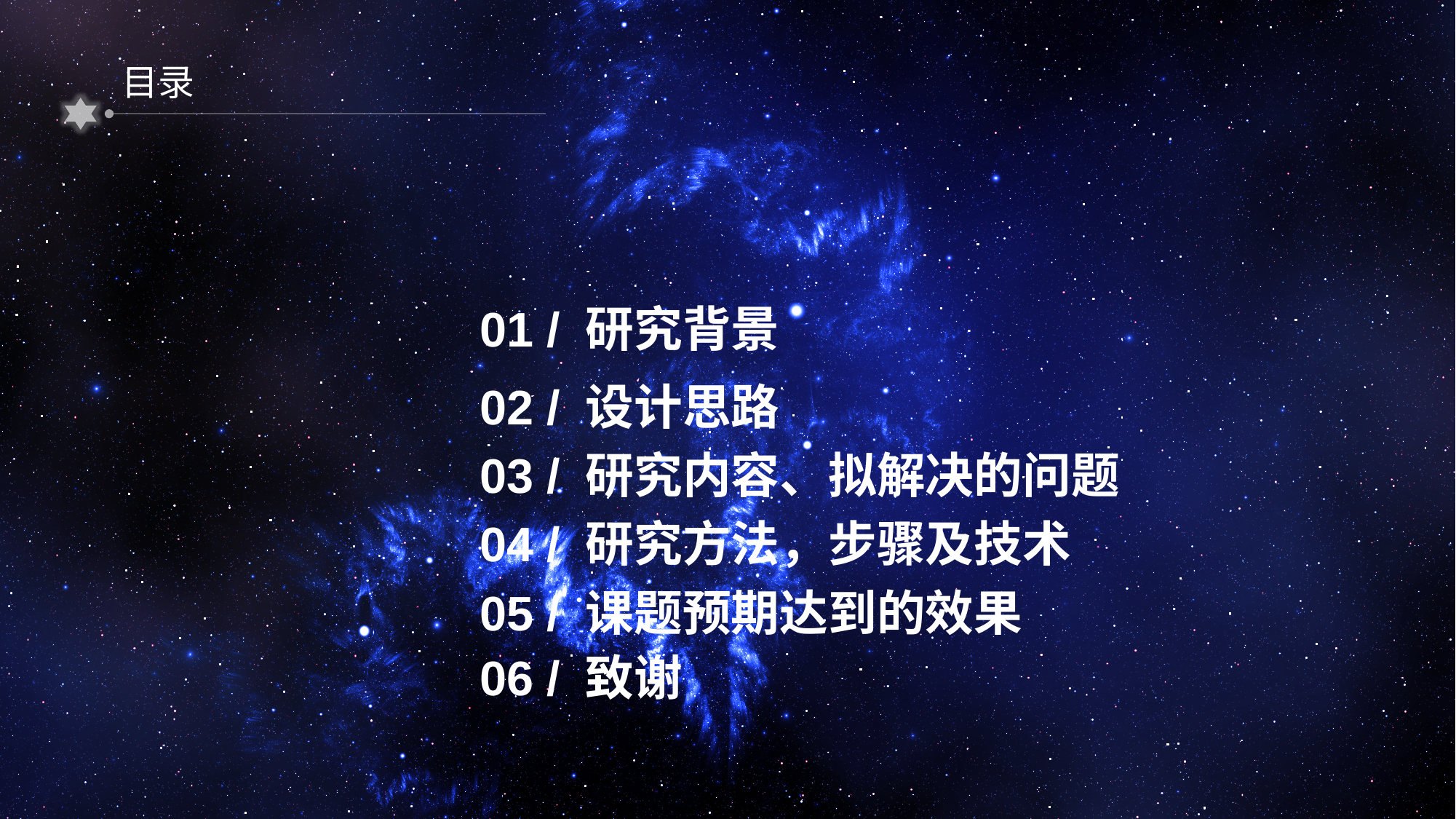

目录
01 / 研究背景
02 / 设计思路
03 / 研究内容、拟解决的问题
04 / 研究方法，步骤及技术
05 / 课题预期达到的效果
06 / 致谢